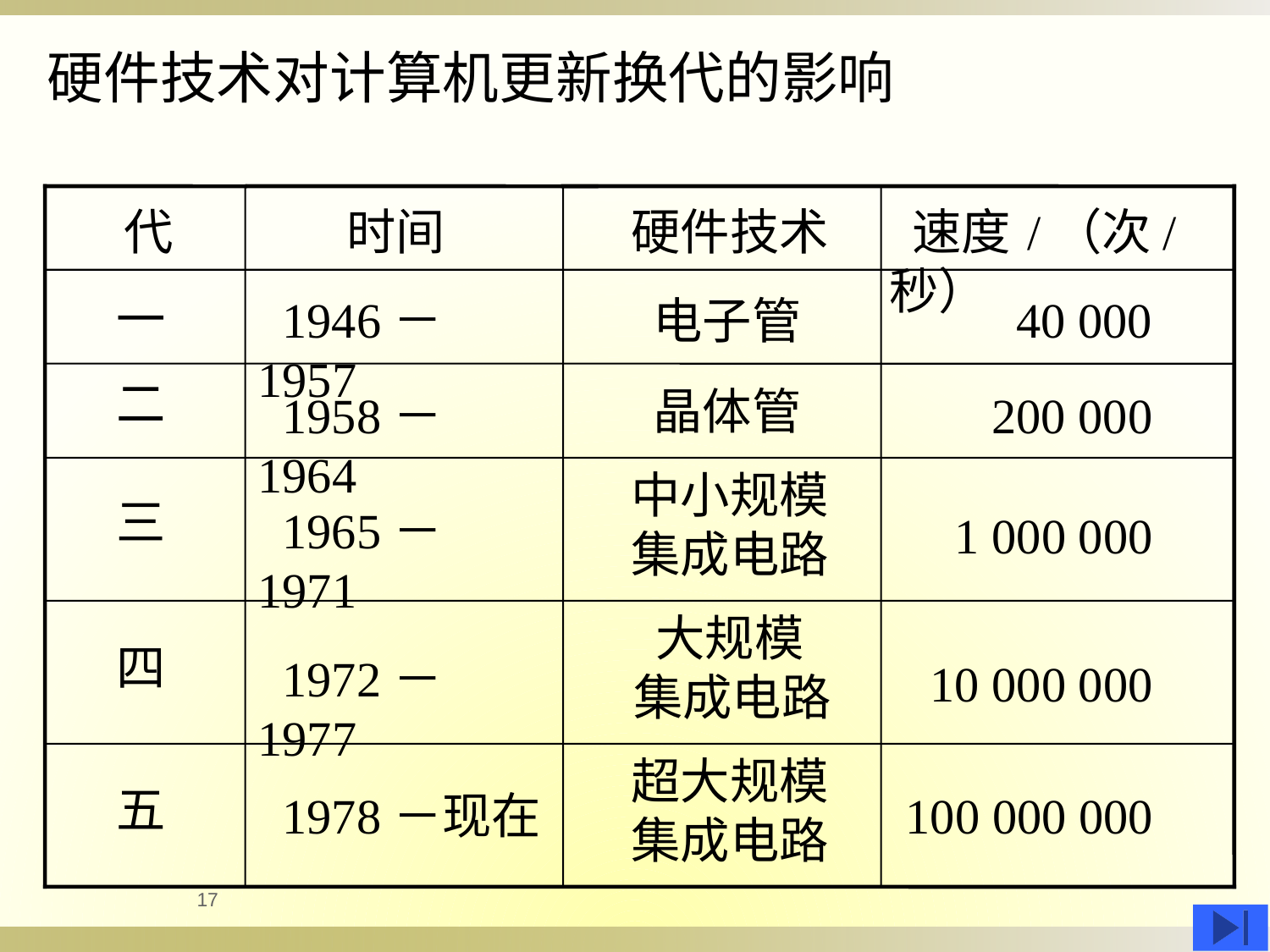

硬件技术对计算机更新换代的影响

     代
       时间
    硬件技术
 速度    /（次/秒）

一
  1946－1957
          40 000
      电子管

二
      晶体管
  1958－1964
        200 000

    中小规模
    集成电路
三
  1965－1971
     1 000 000

      大规模
    集成电路
四
  1972－1977
   10 000 000

    超大规模
    集成电路
　五
  1978－现在
 100 000 000

17